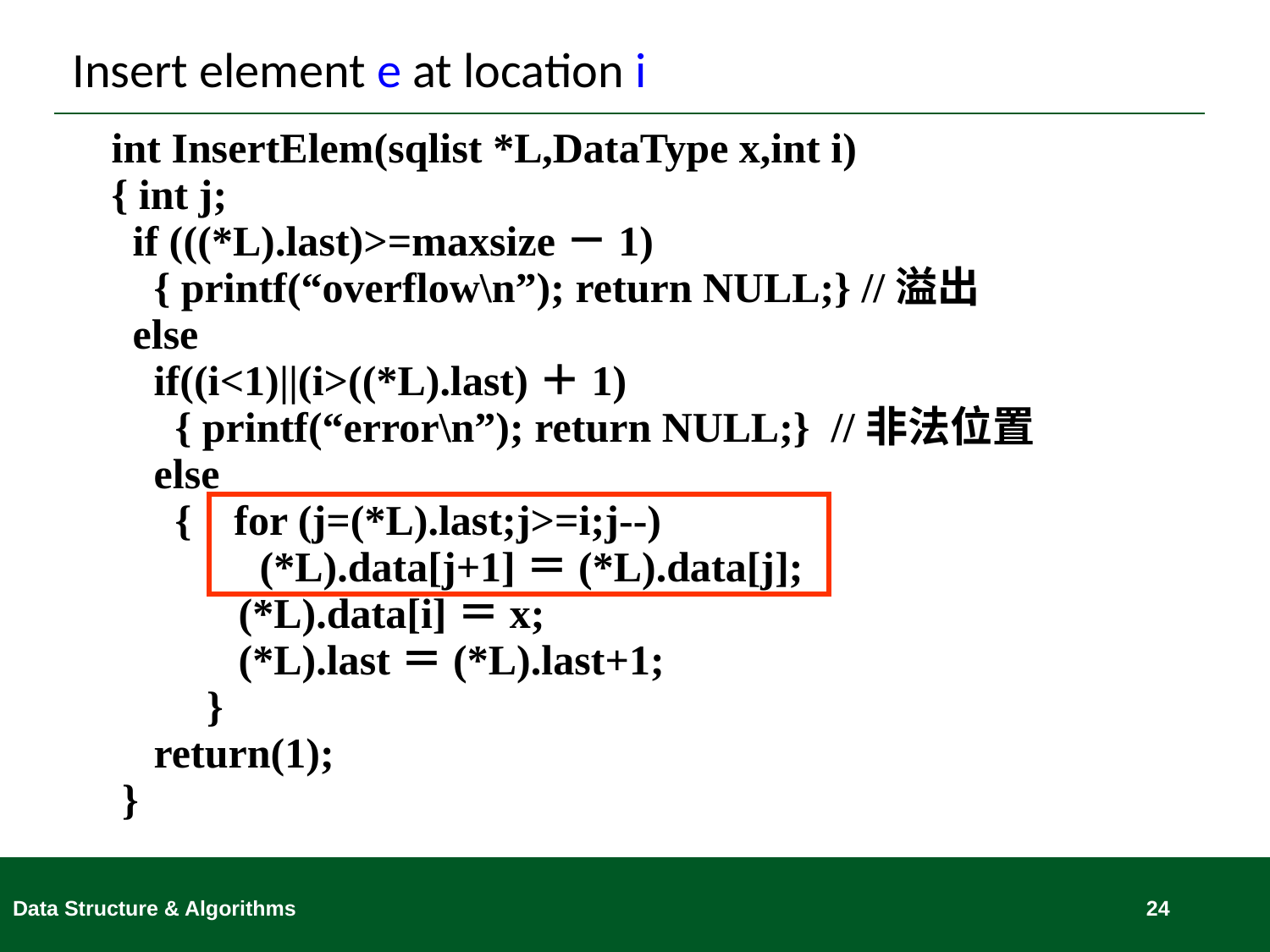

# Insert element e at location i
int InsertElem(sqlist *L,DataType x,int i)
{ int j;
  if (((*L).last)>=maxsize－1)
    { printf(“overflow\n”); return NULL;} //溢出
  else
    if((i<1)||(i>((*L).last)＋1)
      { printf(“error\n”); return NULL;}  //非法位置
    else
      {    for (j=(*L).last;j>=i;j--)
              (*L).data[j+1]＝(*L).data[j];
            (*L).data[i]＝x;
            (*L).last＝(*L).last+1;
         }
    return(1);
 }

Data Structure & Algorithms
24